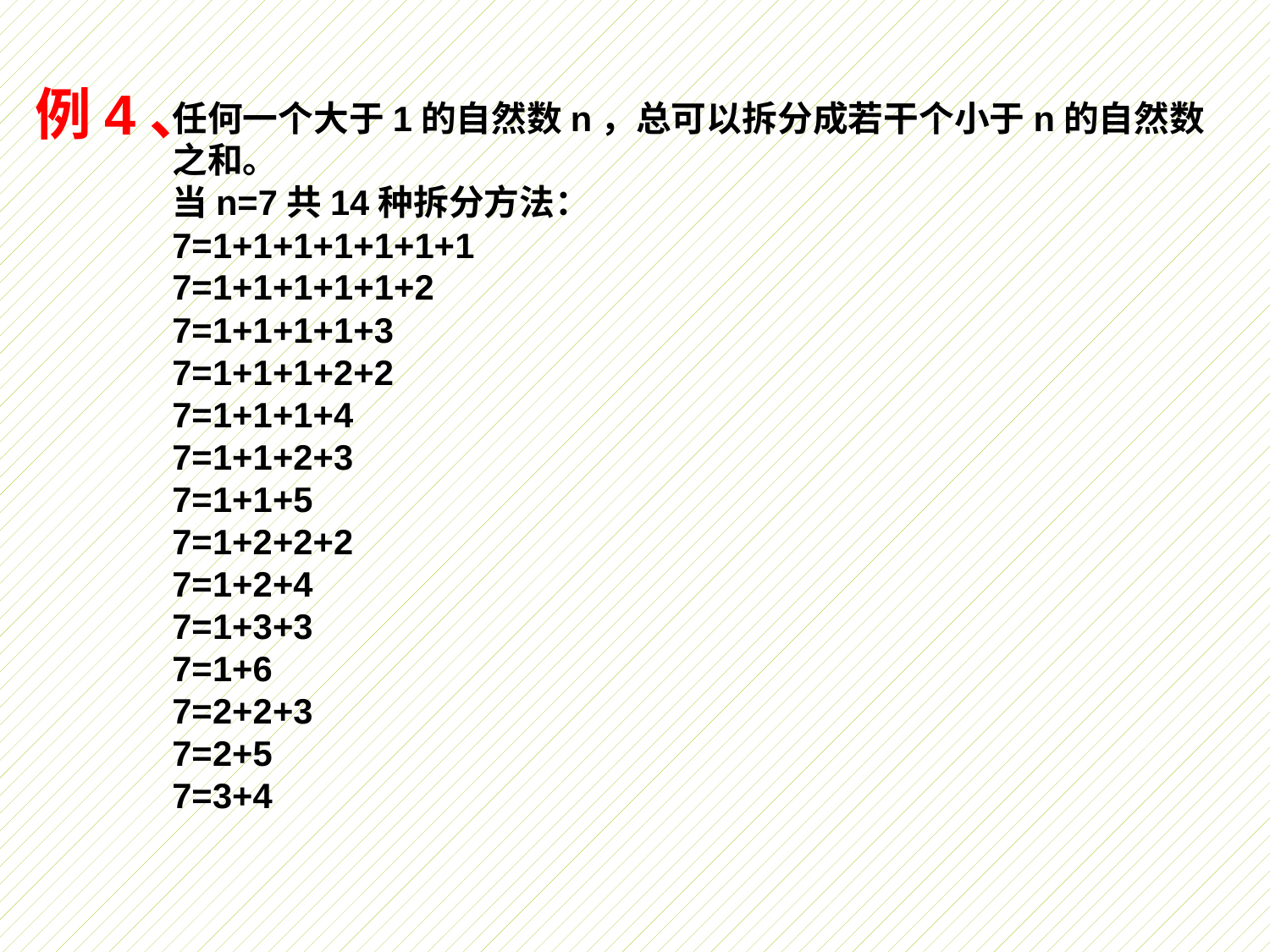

例4、
任何一个大于1的自然数n，总可以拆分成若干个小于n的自然数之和。
当n=7共14种拆分方法：
7=1+1+1+1+1+1+1
7=1+1+1+1+1+2
7=1+1+1+1+3
7=1+1+1+2+2
7=1+1+1+4
7=1+1+2+3
7=1+1+5
7=1+2+2+2
7=1+2+4
7=1+3+3
7=1+6
7=2+2+3
7=2+5
7=3+4